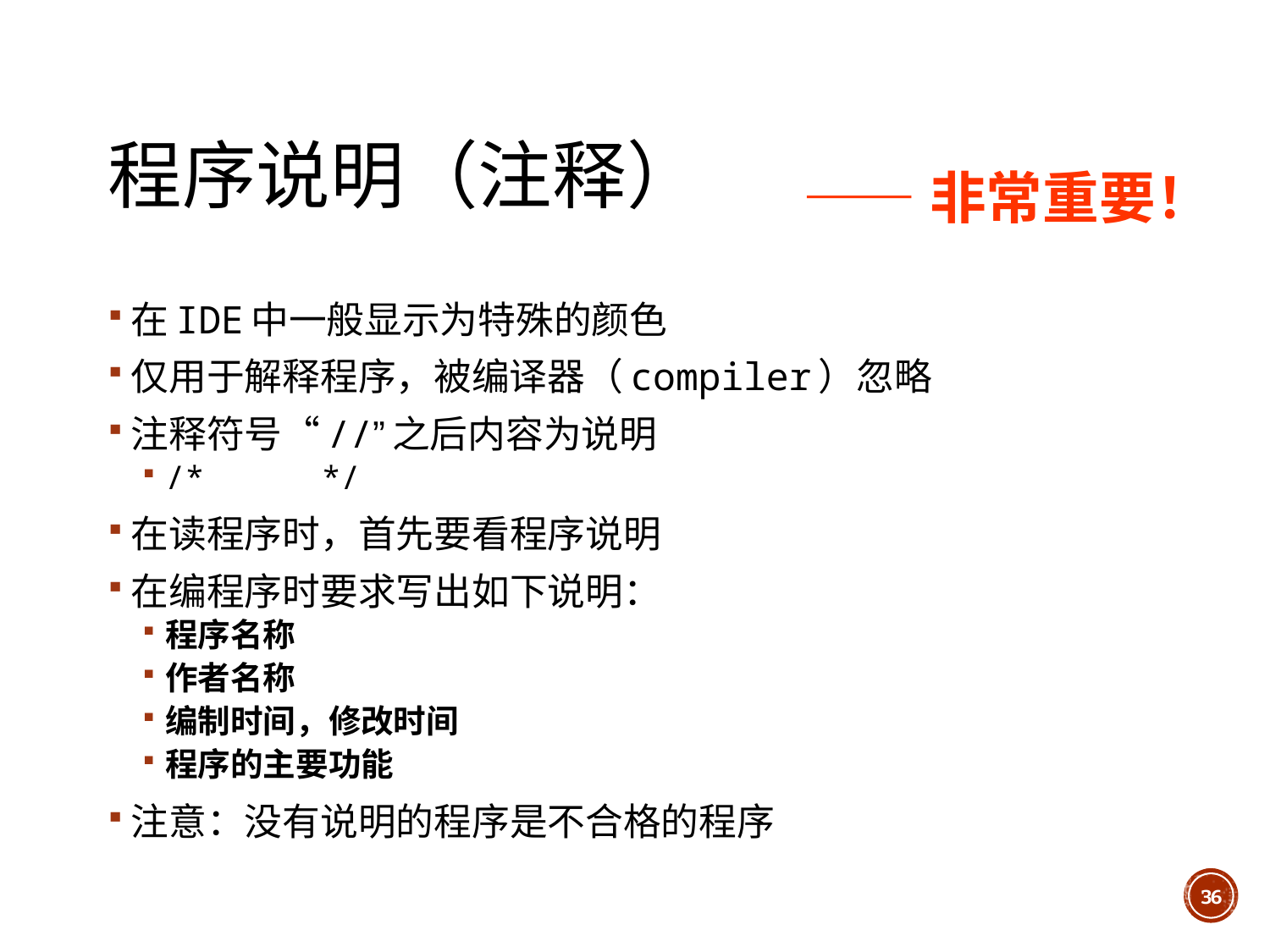

# 程序说明（注释）
——非常重要！
在IDE中一般显示为特殊的颜色
仅用于解释程序，被编译器（compiler）忽略
注释符号“//”之后内容为说明
/*      */
在读程序时，首先要看程序说明
在编程序时要求写出如下说明：
程序名称
作者名称
编制时间，修改时间
程序的主要功能
注意：没有说明的程序是不合格的程序
36